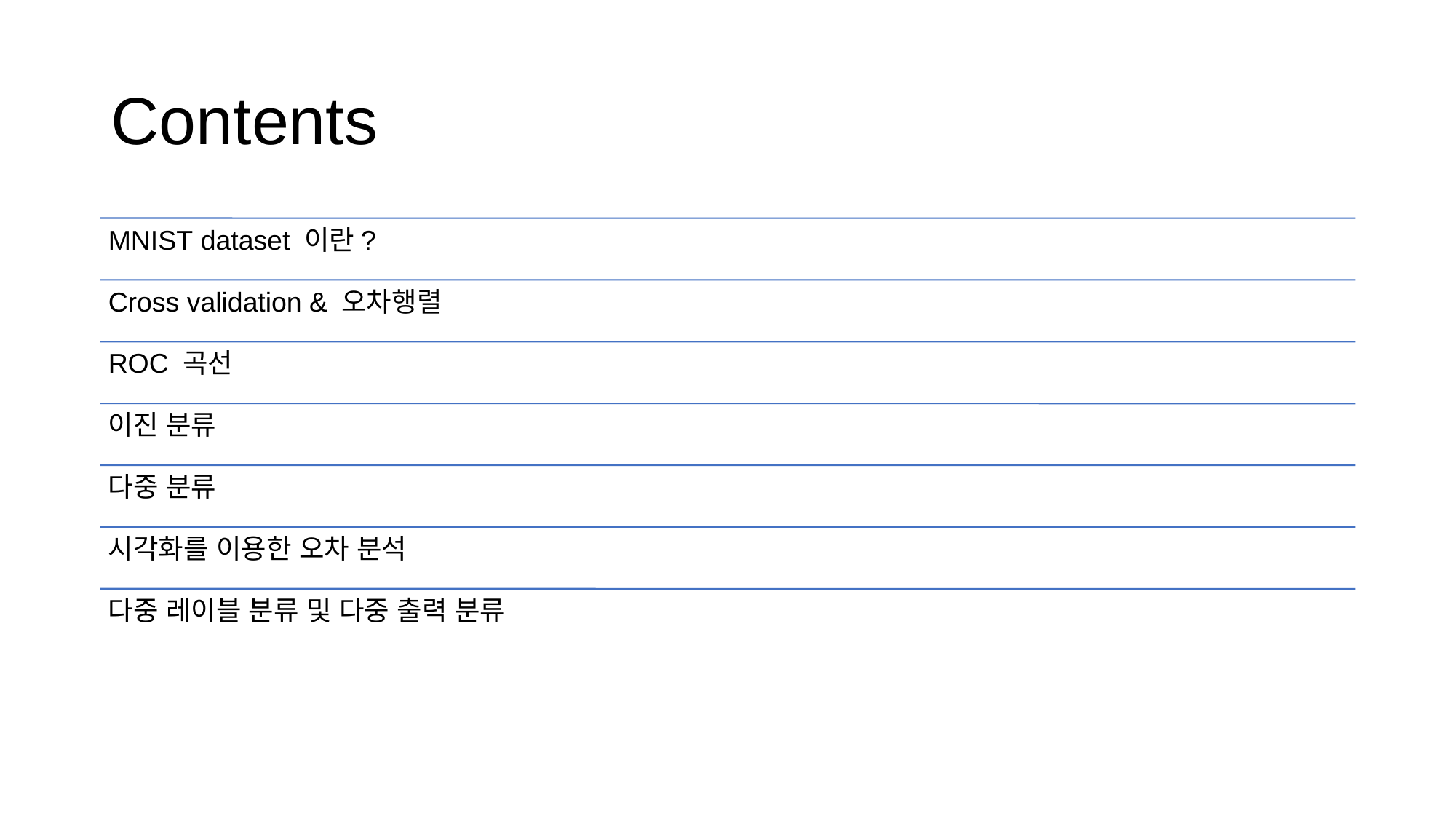

# Contents
MNIST dataset 이란?
Cross validation & 오차행렬
ROC 곡선
이진 분류
다중 분류
시각화를 이용한 오차 분석
다중 레이블 분류 및 다중 출력 분류